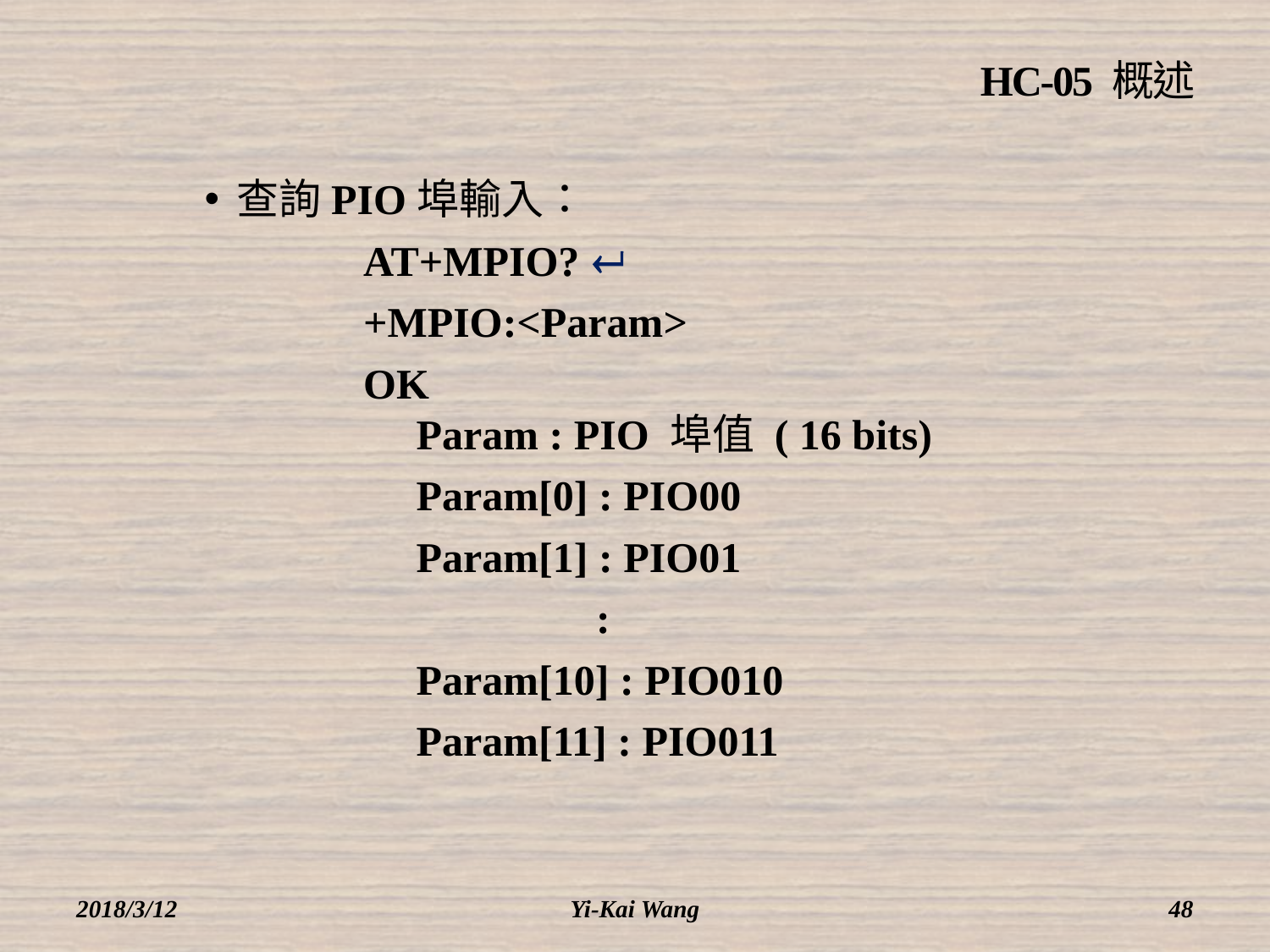

# HC-05 概述
查詢PIO埠輸入：
		AT+MPIO? ↵
		+MPIO:<Param>
		OK							     Param : PIO 埠值 ( 16 bits)
		     Param[0] : PIO00
		     Param[1] : PIO01
		      	          :
		     Param[10] : PIO010
		     Param[11] : PIO011

2018/3/12
Yi-Kai Wang
48